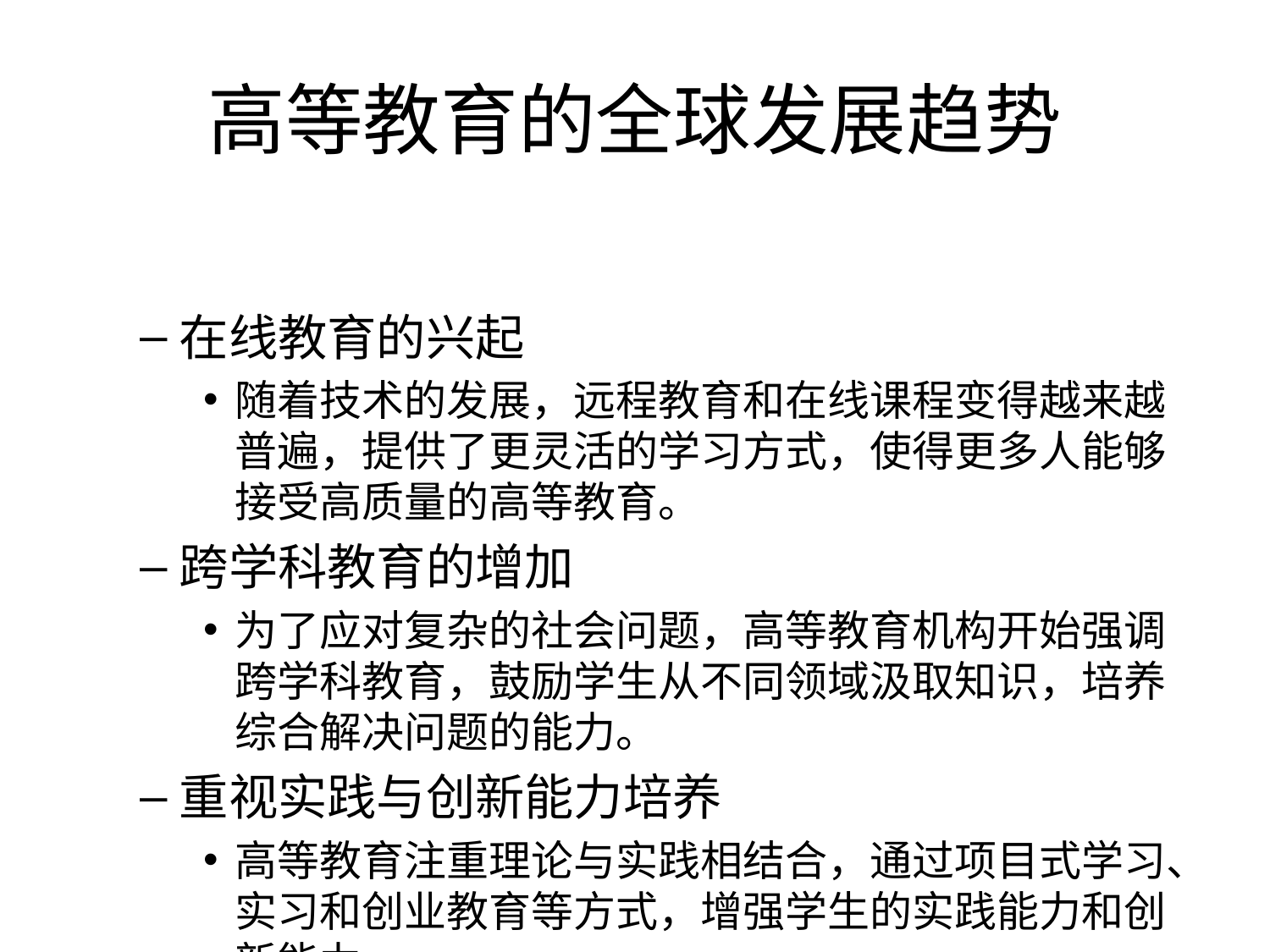

# 高等教育的全球发展趋势

在线教育的兴起
随着技术的发展，远程教育和在线课程变得越来越普遍，提供了更灵活的学习方式，使得更多人能够接受高质量的高等教育。
跨学科教育的增加
为了应对复杂的社会问题，高等教育机构开始强调跨学科教育，鼓励学生从不同领域汲取知识，培养综合解决问题的能力。
重视实践与创新能力培养
高等教育注重理论与实践相结合，通过项目式学习、实习和创业教育等方式，增强学生的实践能力和创新能力。